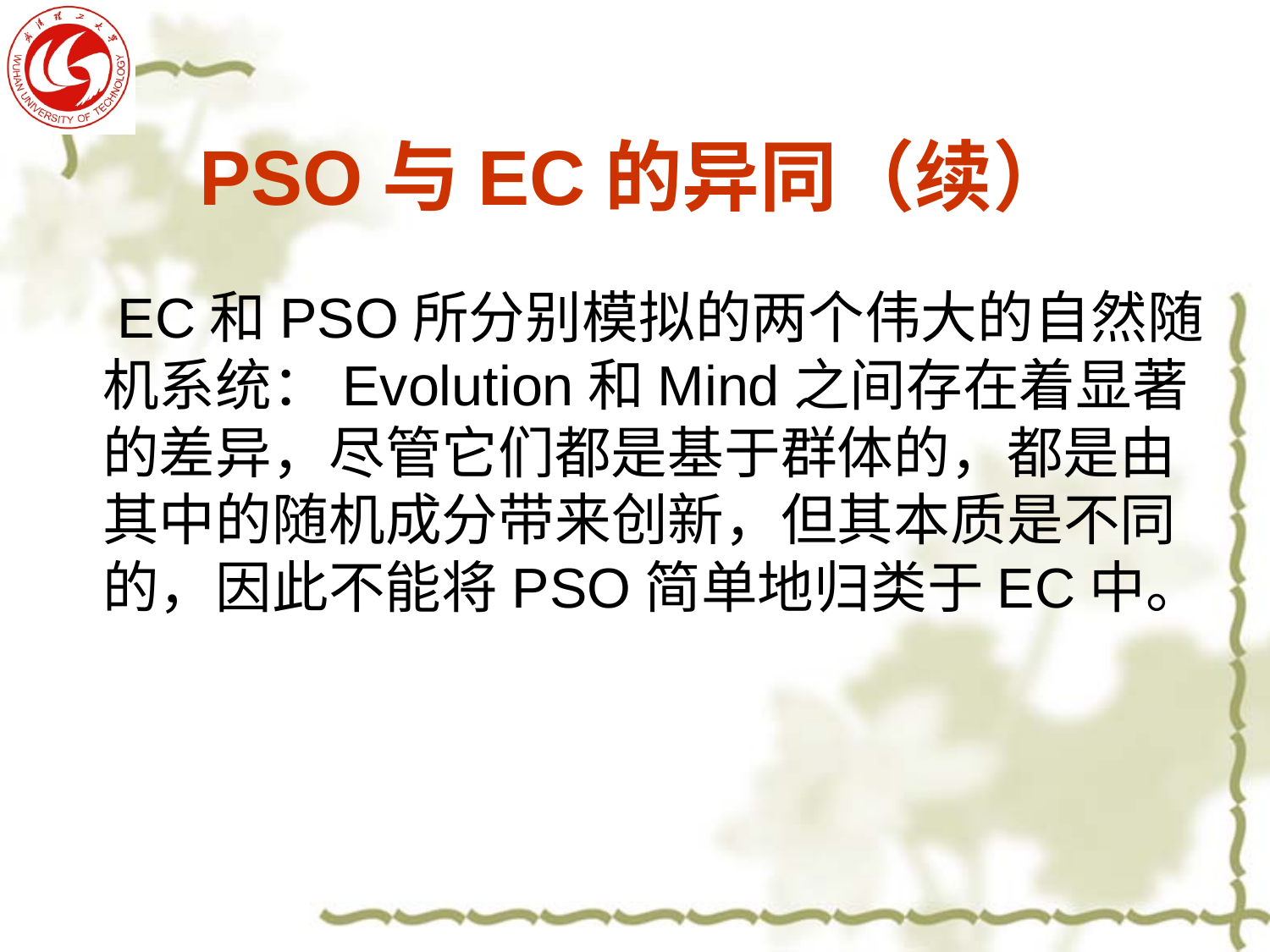

# PSO与EC的异同（续）
    EC和PSO所分别模拟的两个伟大的自然随机系统：Evolution和Mind之间存在着显著的差异，尽管它们都是基于群体的，都是由其中的随机成分带来创新，但其本质是不同的，因此不能将PSO简单地归类于EC中。